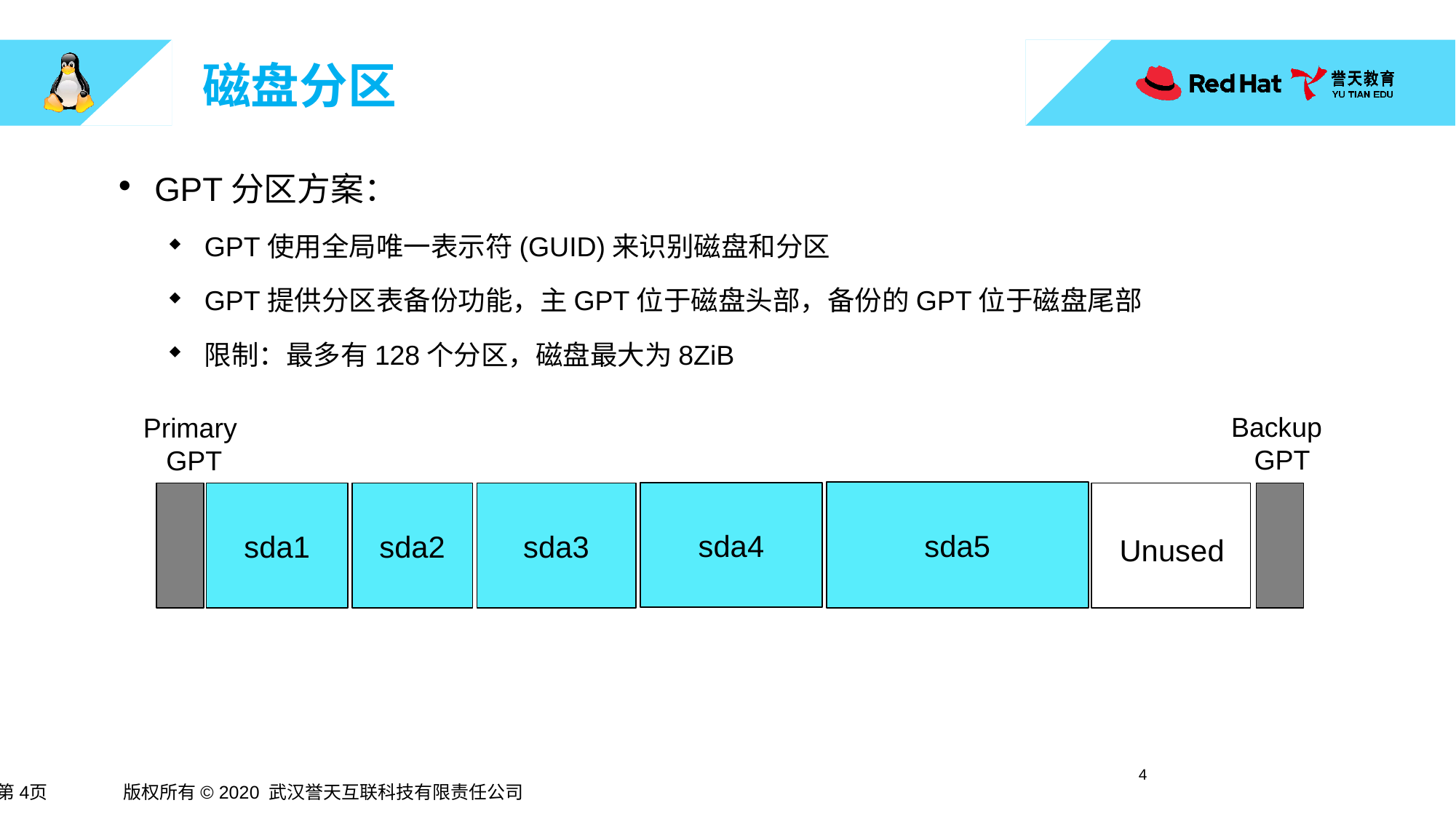

# 磁盘分区
GPT分区方案：
GPT使用全局唯一表示符(GUID)来识别磁盘和分区
GPT提供分区表备份功能，主GPT位于磁盘头部，备份的GPT位于磁盘尾部
限制：最多有128个分区，磁盘最大为8ZiB

Backup
   GPT
Primary
   GPT
sda1
sda2

sda3

Unused
sda5
sda4

4